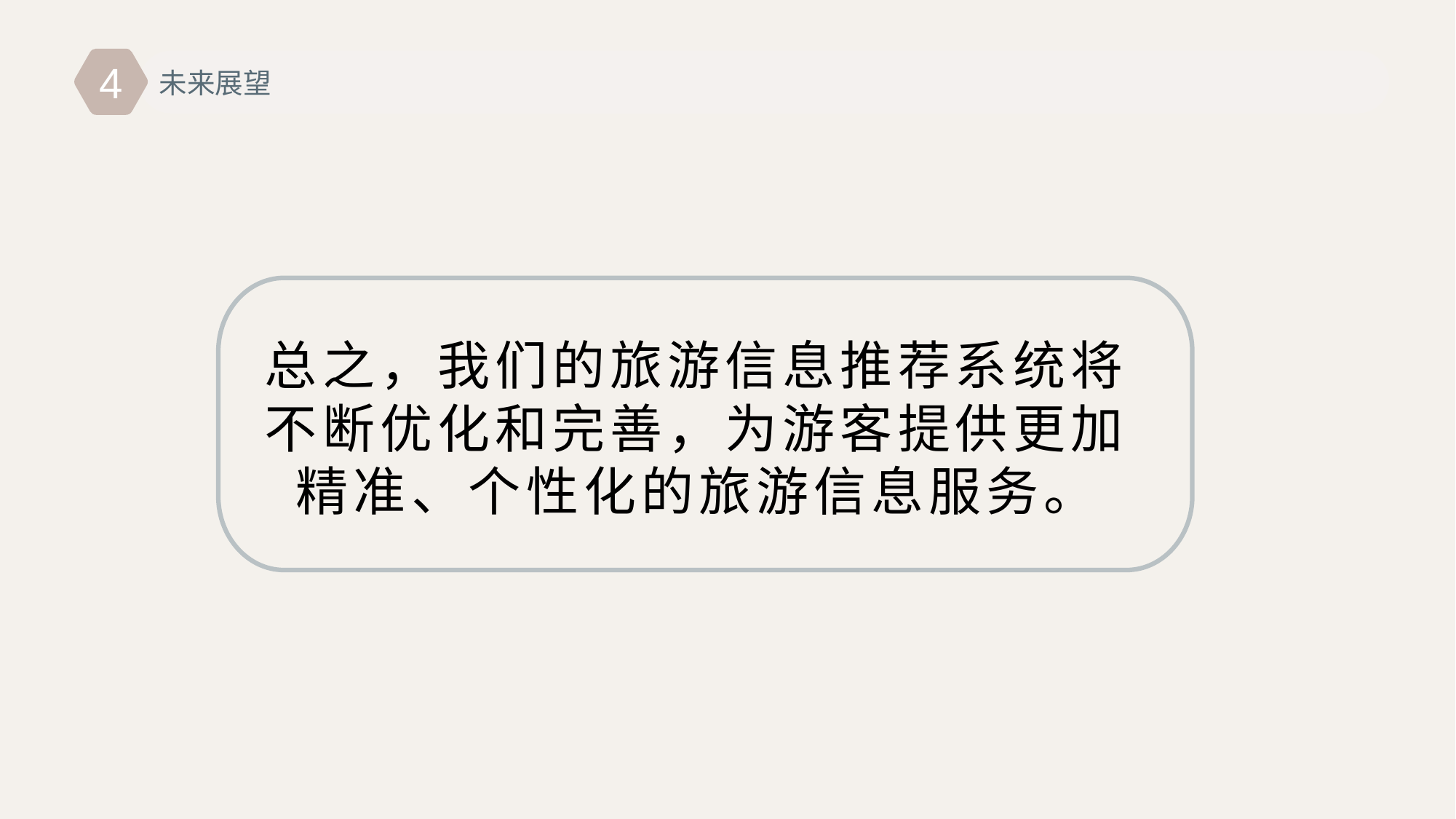

4
未来展望

总之，我们的旅游信息推荐系统将不断优化和完善，为游客提供更加精准、个性化的旅游信息服务。